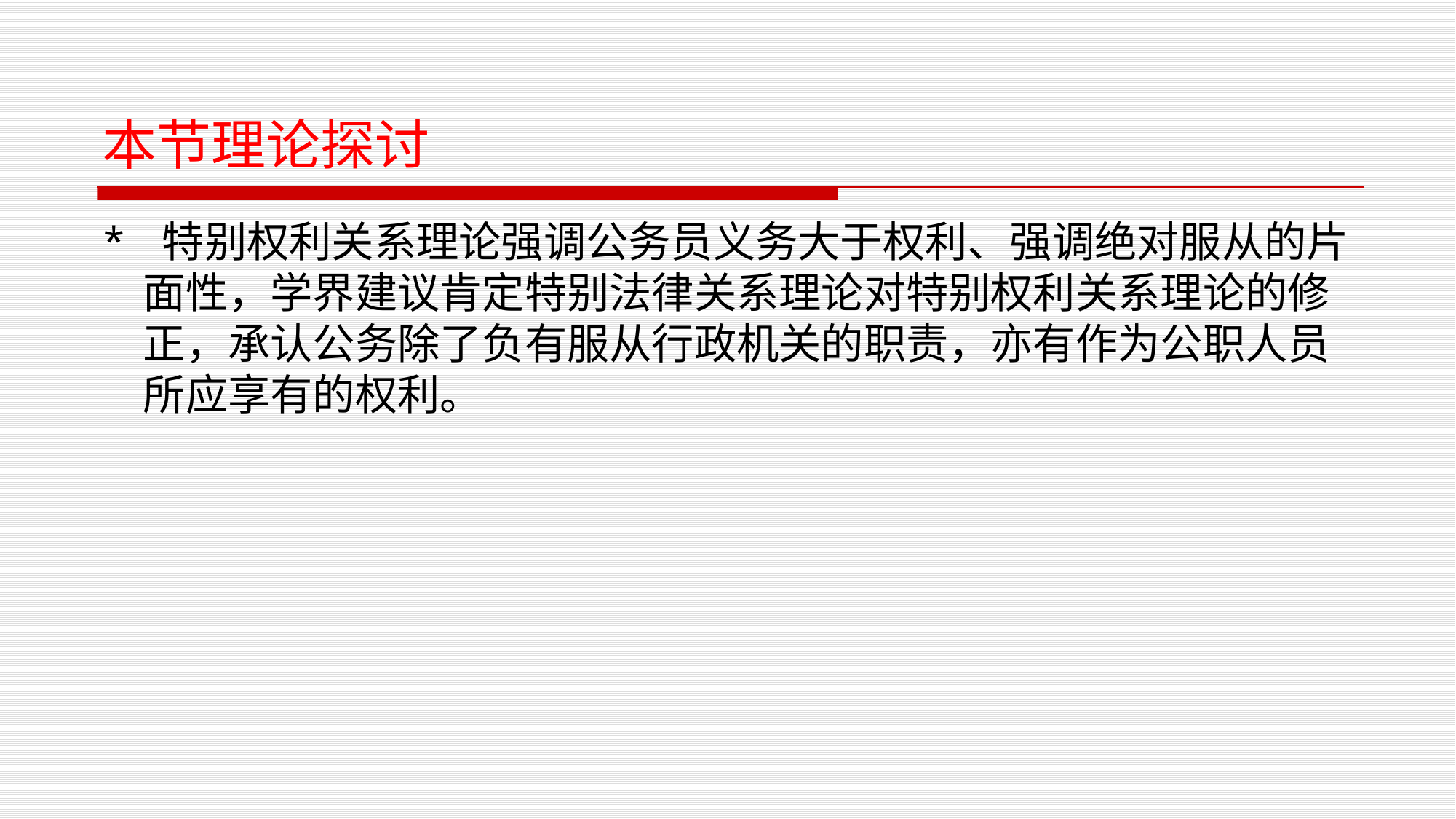

# 本节理论探讨
* 特别权利关系理论强调公务员义务大于权利、强调绝对服从的片面性，学界建议肯定特别法律关系理论对特别权利关系理论的修正，承认公务除了负有服从行政机关的职责，亦有作为公职人员所应享有的权利。